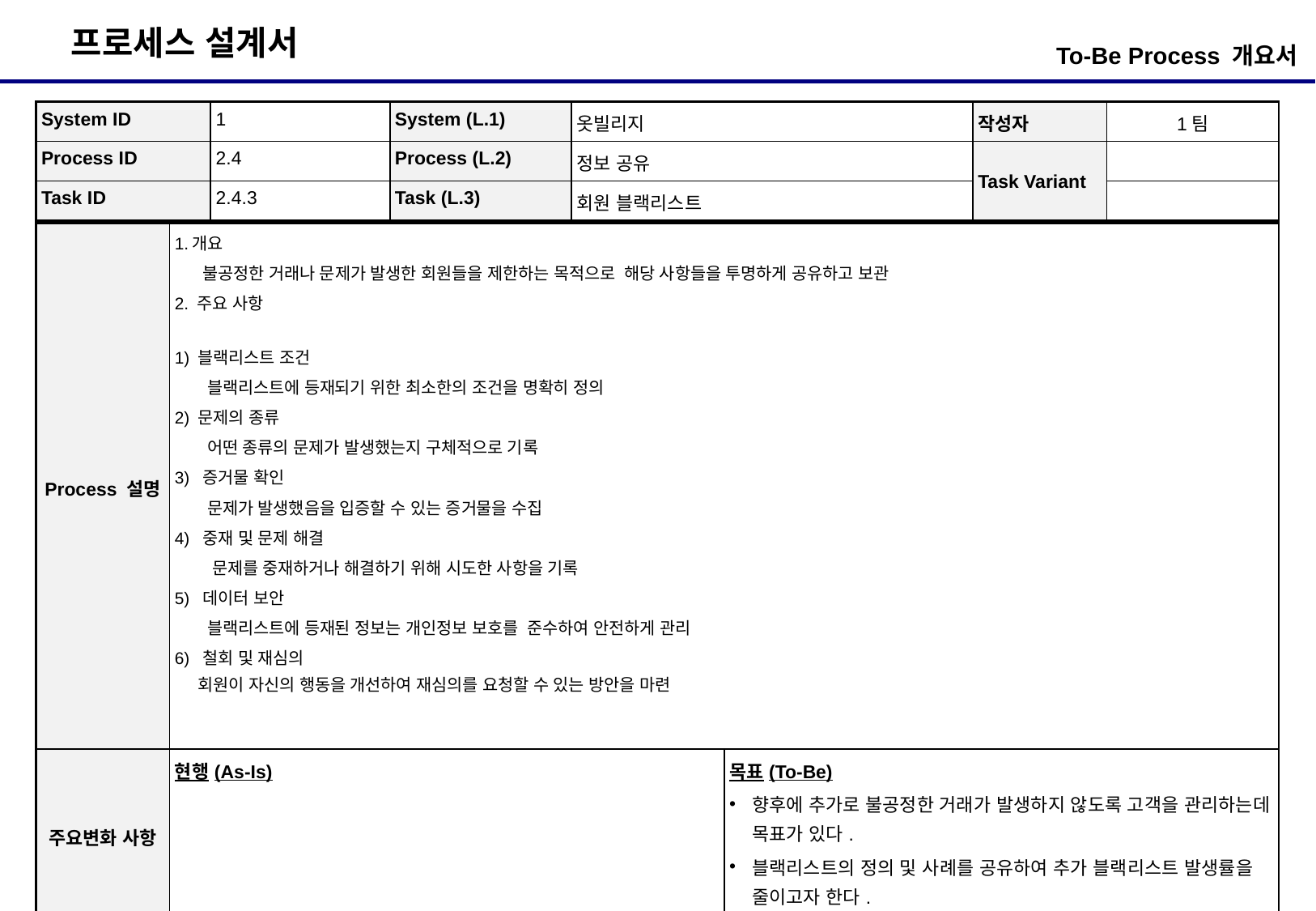

To-Be Process 개요서
| System ID | 1 | System (L.1) | 옷빌리지 | 작성자 | 1팀 |
| --- | --- | --- | --- | --- | --- |
| Process ID | 2.4 | Process (L.2) | 정보 공유 | Task Variant |  |
| Task ID | 2.4.3 | Task (L.3) | 회원 블랙리스트 |  |  |
| Process 설명 | 1.개요 불공정한 거래나 문제가 발생한 회원들을 제한하는 목적으로 해당 사항들을 투명하게 공유하고 보관 2. 주요 사항 1) 블랙리스트 조건 블랙리스트에 등재되기 위한 최소한의 조건을 명확히 정의 2) 문제의 종류 어떤 종류의 문제가 발생했는지 구체적으로 기록 3) 증거물 확인 문제가 발생했음을 입증할 수 있는 증거물을 수집 4) 중재 및 문제 해결 문제를 중재하거나 해결하기 위해 시도한 사항을 기록 5) 데이터 보안 블랙리스트에 등재된 정보는 개인정보 보호를 준수하여 안전하게 관리 6) 철회 및 재심의 회원이 자신의 행동을 개선하여 재심의를 요청할 수 있는 방안을 마련 |  |
| --- | --- | --- |
| 주요변화 사항 | 현행(As-Is) | 목표(To-Be) 향후에 추가로 불공정한 거래가 발생하지 않도록 고객을 관리하는데 목표가 있다. 블랙리스트의 정의 및 사례를 공유하여 추가 블랙리스트 발생률을 줄이고자 한다. |